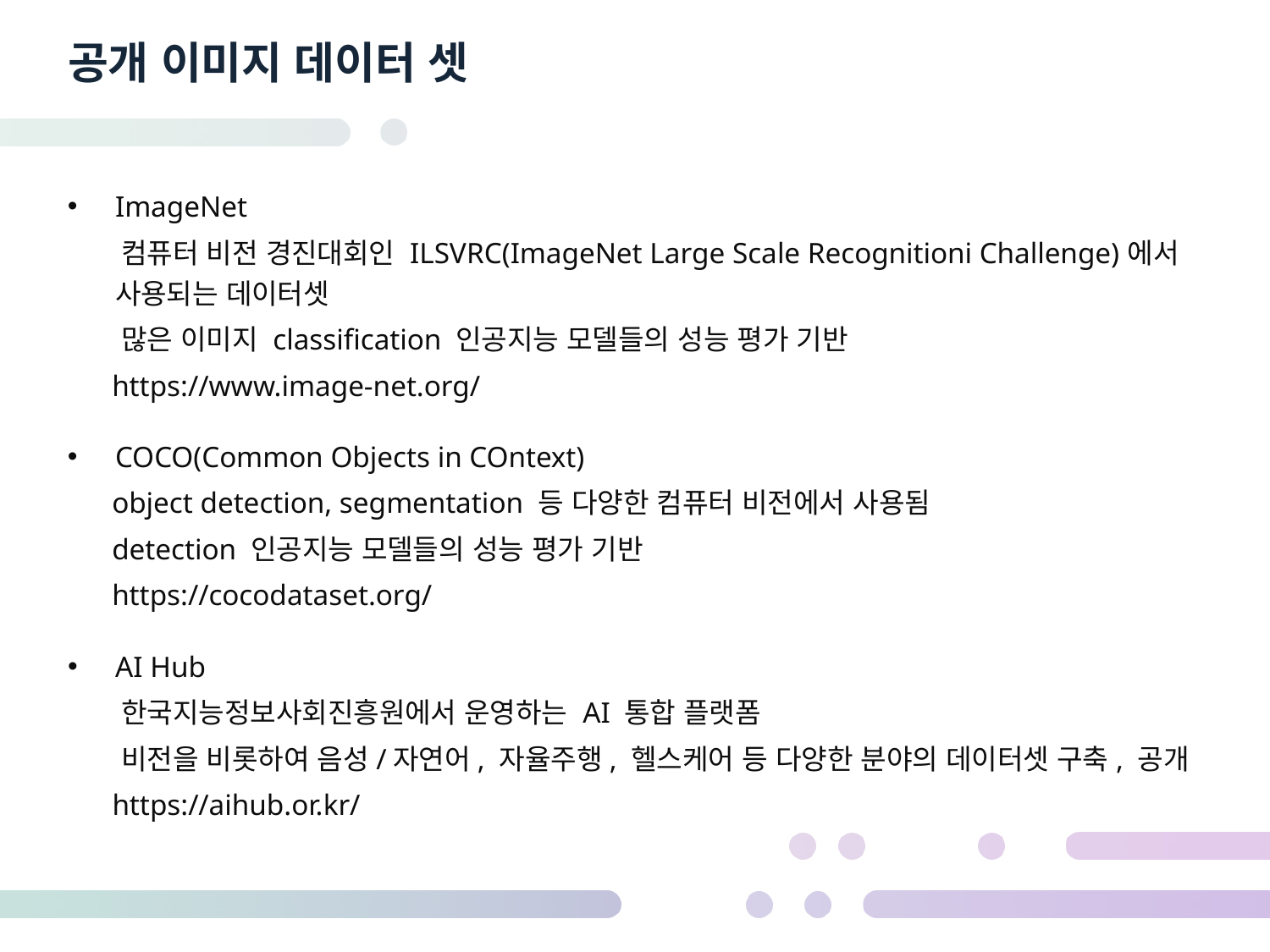

# 공개 이미지 데이터 셋
ImageNet
      컴퓨터 비전 경진대회인 ILSVRC(ImageNet Large Scale Recognitioni Challenge)에서 사용되는 데이터셋
      많은 이미지 classification 인공지능 모델들의 성능 평가 기반
      https://www.image-net.org/
COCO(Common Objects in COntext)
      object detection, segmentation 등 다양한 컴퓨터 비전에서 사용됨
      detection 인공지능 모델들의 성능 평가 기반
      https://cocodataset.org/
AI Hub
      한국지능정보사회진흥원에서 운영하는 AI 통합 플랫폼
      비전을 비롯하여 음성/자연어, 자율주행, 헬스케어 등 다양한 분야의 데이터셋 구축, 공개
      https://aihub.or.kr/